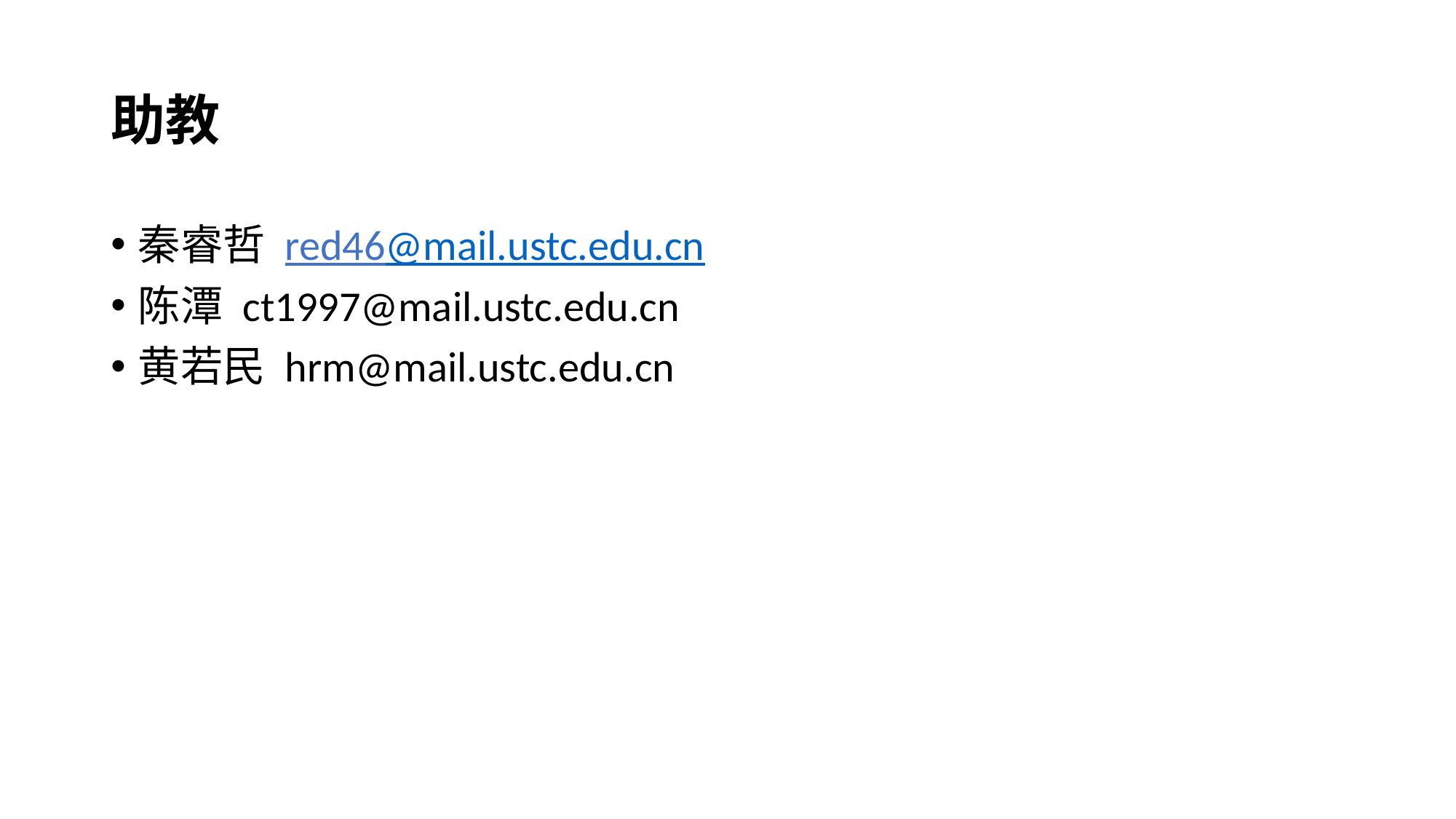

# 助教
秦睿哲 red46@mail.ustc.edu.cn
陈潭 ct1997@mail.ustc.edu.cn
黄若民 hrm@mail.ustc.edu.cn